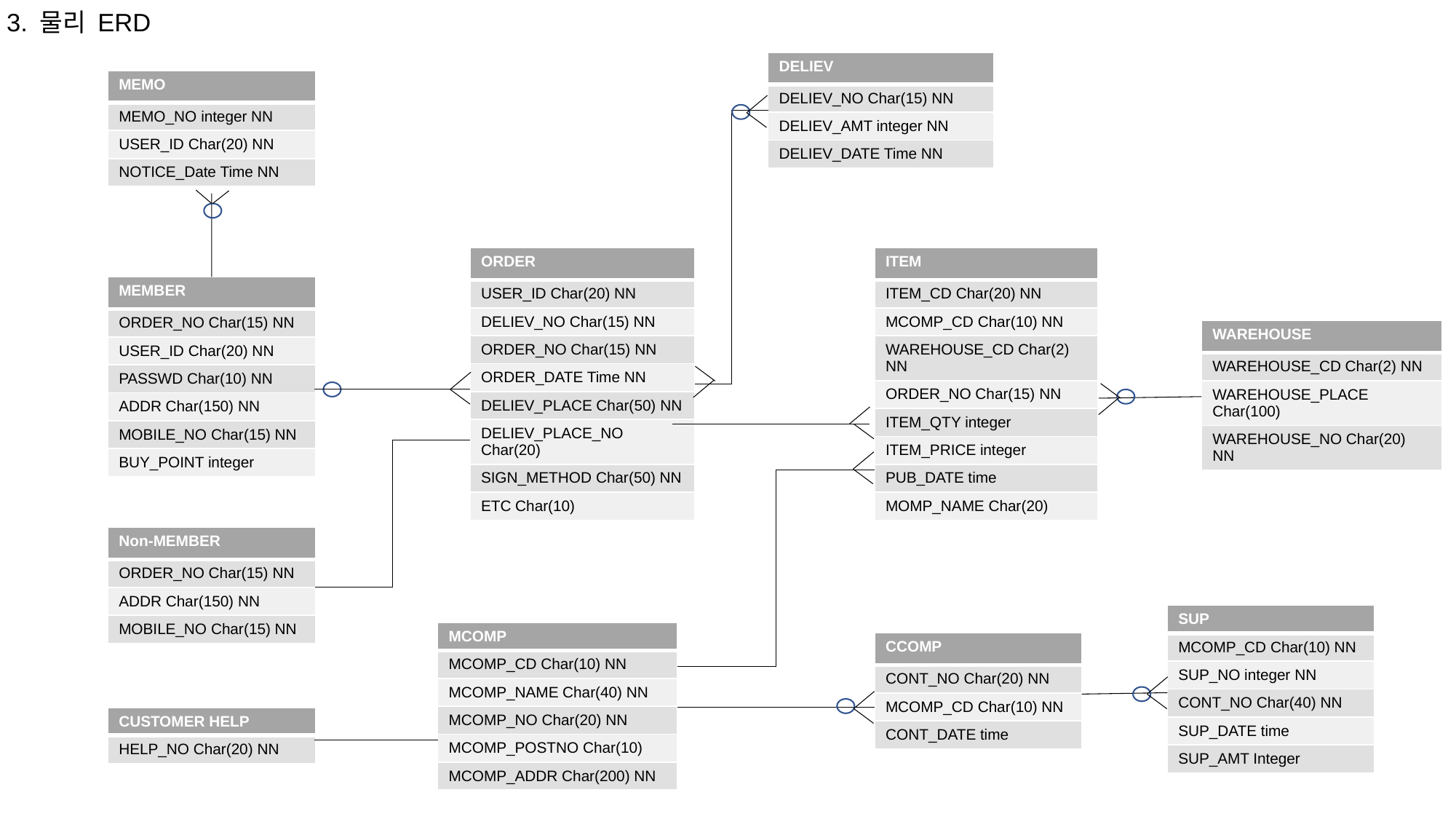

3. 물리 ERD
| DELIEV |
| --- |
| DELIEV\_NO Char(15) NN |
| DELIEV\_AMT integer NN |
| DELIEV\_DATE Time NN |
| MEMO |
| --- |
| MEMO\_NO integer NN |
| USER\_ID Char(20) NN |
| NOTICE\_Date Time NN |

| ORDER |
| --- |
| USER\_ID Char(20) NN |
| DELIEV\_NO Char(15) NN |
| ORDER\_NO Char(15) NN |
| ORDER\_DATE Time NN |
| DELIEV\_PLACE Char(50) NN |
| DELIEV\_PLACE\_NO Char(20) |
| SIGN\_METHOD Char(50) NN |
| ETC Char(10) |
| ITEM |
| --- |
| ITEM\_CD Char(20) NN |
| MCOMP\_CD Char(10) NN |
| WAREHOUSE\_CD Char(2) NN |
| ORDER\_NO Char(15) NN |
| ITEM\_QTY integer |
| ITEM\_PRICE integer |
| PUB\_DATE time |
| MOMP\_NAME Char(20) |
| MEMBER |
| --- |
| ORDER\_NO Char(15) NN |
| USER\_ID Char(20) NN |
| PASSWD Char(10) NN |
| ADDR Char(150) NN |
| MOBILE\_NO Char(15) NN |
| BUY\_POINT integer |
| WAREHOUSE |
| --- |
| WAREHOUSE\_CD Char(2) NN |
| WAREHOUSE\_PLACE Char(100) |
| WAREHOUSE\_NO Char(20) NN |

| Non-MEMBER |
| --- |
| ORDER\_NO Char(15) NN |
| ADDR Char(150) NN |
| MOBILE\_NO Char(15) NN |
| SUP |
| --- |
| MCOMP\_CD Char(10) NN |
| SUP\_NO integer NN |
| CONT\_NO Char(40) NN |
| SUP\_DATE time |
| SUP\_AMT Integer |
| MCOMP |
| --- |
| MCOMP\_CD Char(10) NN |
| MCOMP\_NAME Char(40) NN |
| MCOMP\_NO Char(20) NN |
| MCOMP\_POSTNO Char(10) |
| MCOMP\_ADDR Char(200) NN |
| CCOMP |
| --- |
| CONT\_NO Char(20) NN |
| MCOMP\_CD Char(10) NN |
| CONT\_DATE time |

| CUSTOMER HELP |
| --- |
| HELP\_NO Char(20) NN |